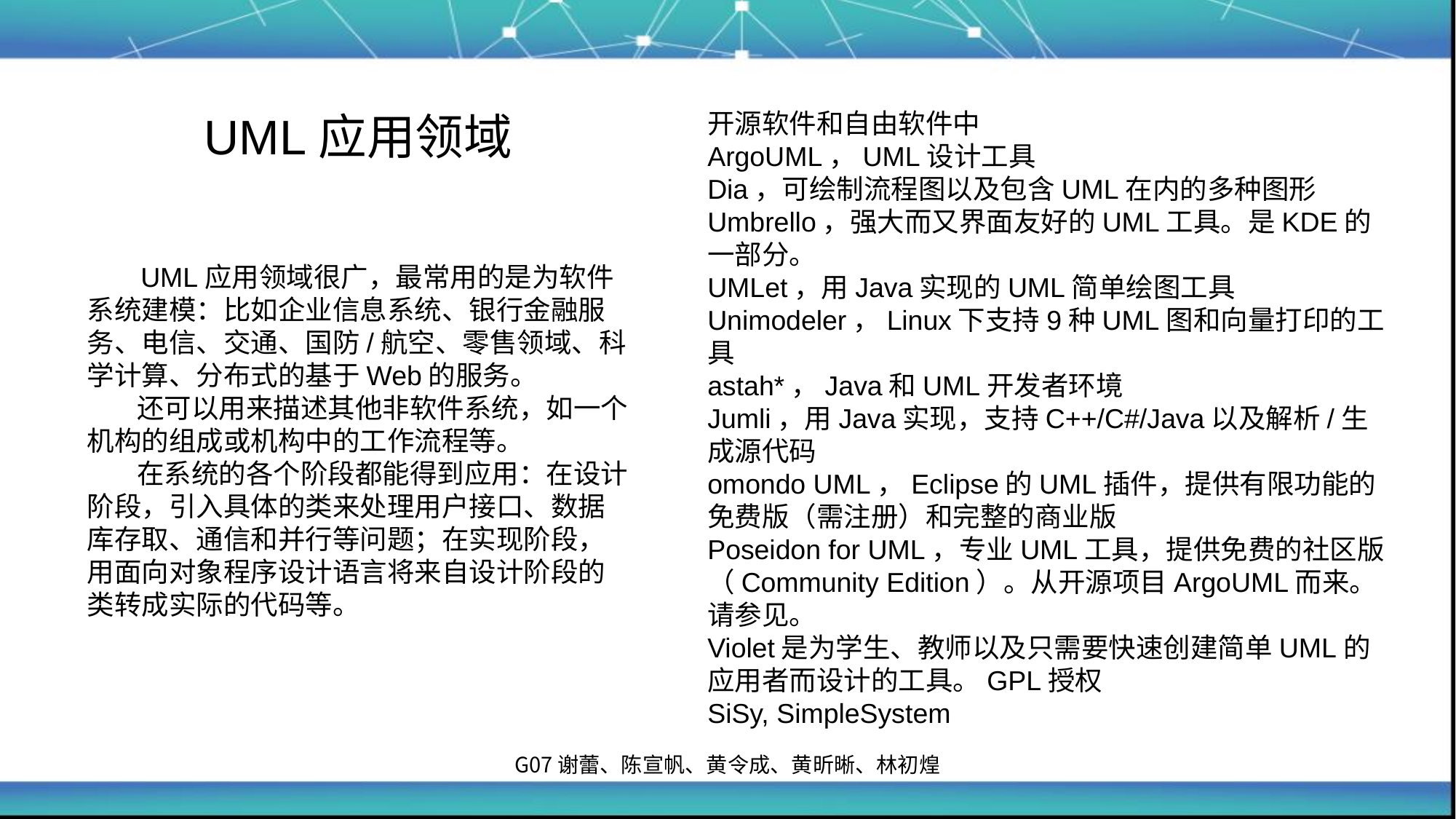

UML应用领域
开源软件和自由软件中
ArgoUML，UML设计工具
Dia，可绘制流程图以及包含UML在内的多种图形
Umbrello，强大而又界面友好的UML工具。是KDE的一部分。
UMLet，用Java实现的UML简单绘图工具
Unimodeler，Linux下支持9种UML图和向量打印的工具
astah*，Java和UML开发者环境
Jumli，用Java实现，支持C++/C#/Java以及解析/生成源代码
omondo UML，Eclipse的UML插件，提供有限功能的免费版（需注册）和完整的商业版
Poseidon for UML，专业UML工具，提供免费的社区版（Community Edition）。从开源项目ArgoUML而来。请参见。
Violet是为学生、教师以及只需要快速创建简单UML的应用者而设计的工具。GPL授权
SiSy, SimpleSystem
       UML应用领域很广，最常用的是为软件系统建模：比如企业信息系统、银行金融服务、电信、交通、国防/航空、零售领域、科学计算、分布式的基于Web的服务。
       还可以用来描述其他非软件系统，如一个机构的组成或机构中的工作流程等。
       在系统的各个阶段都能得到应用：在设计阶段，引入具体的类来处理用户接口、数据库存取、通信和并行等问题；在实现阶段，用面向对象程序设计语言将来自设计阶段的类转成实际的代码等。

G07 谢蕾、陈宣帆、黄令成、黄昕晰、林初煌
23